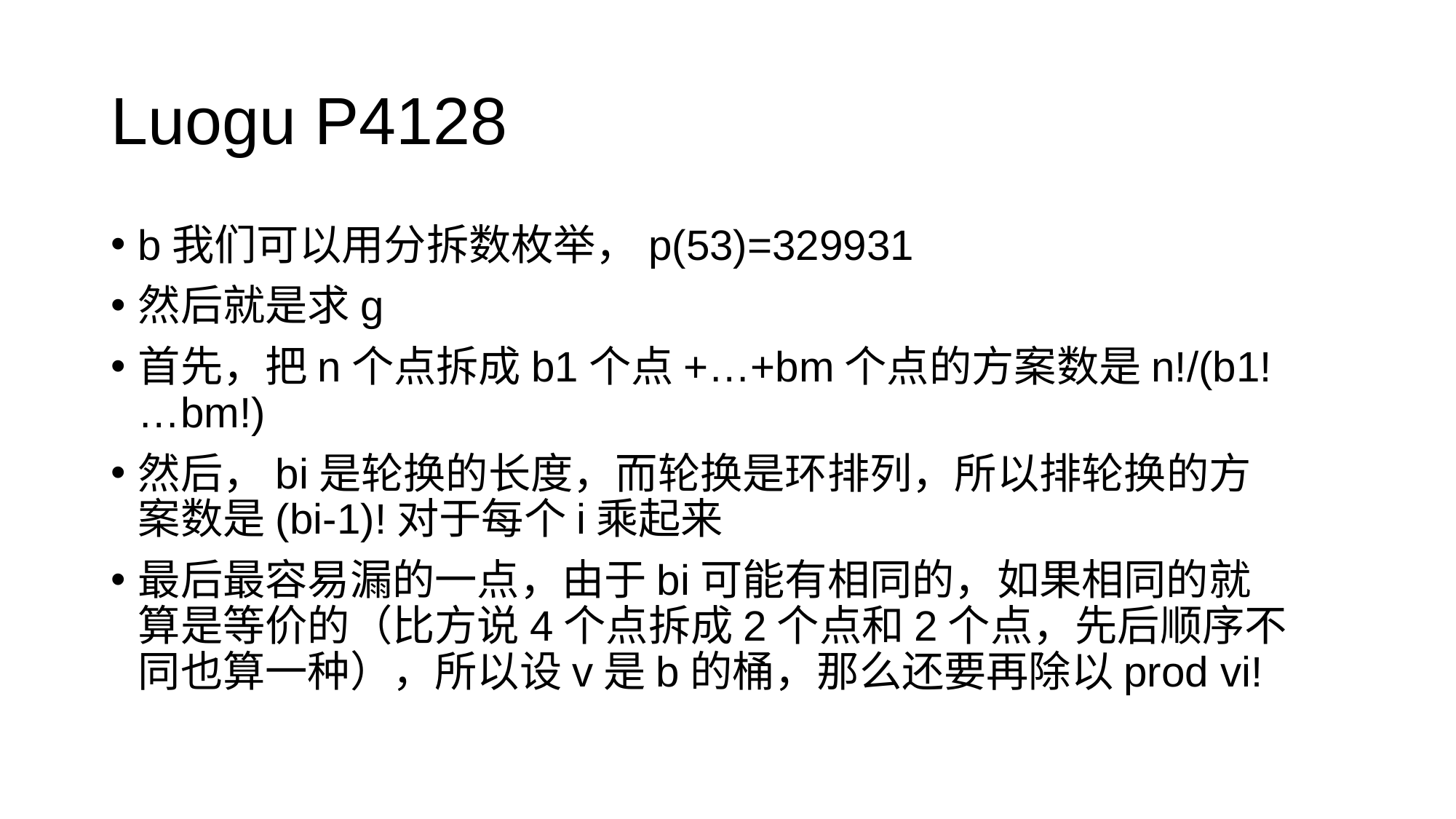

# Luogu P4128
b我们可以用分拆数枚举，p(53)=329931
然后就是求g
首先，把n个点拆成b1个点+…+bm个点的方案数是n!/(b1!…bm!)
然后，bi是轮换的长度，而轮换是环排列，所以排轮换的方案数是(bi-1)!对于每个i乘起来
最后最容易漏的一点，由于bi可能有相同的，如果相同的就算是等价的（比方说4个点拆成2个点和2个点，先后顺序不同也算一种），所以设v是b的桶，那么还要再除以prod vi!